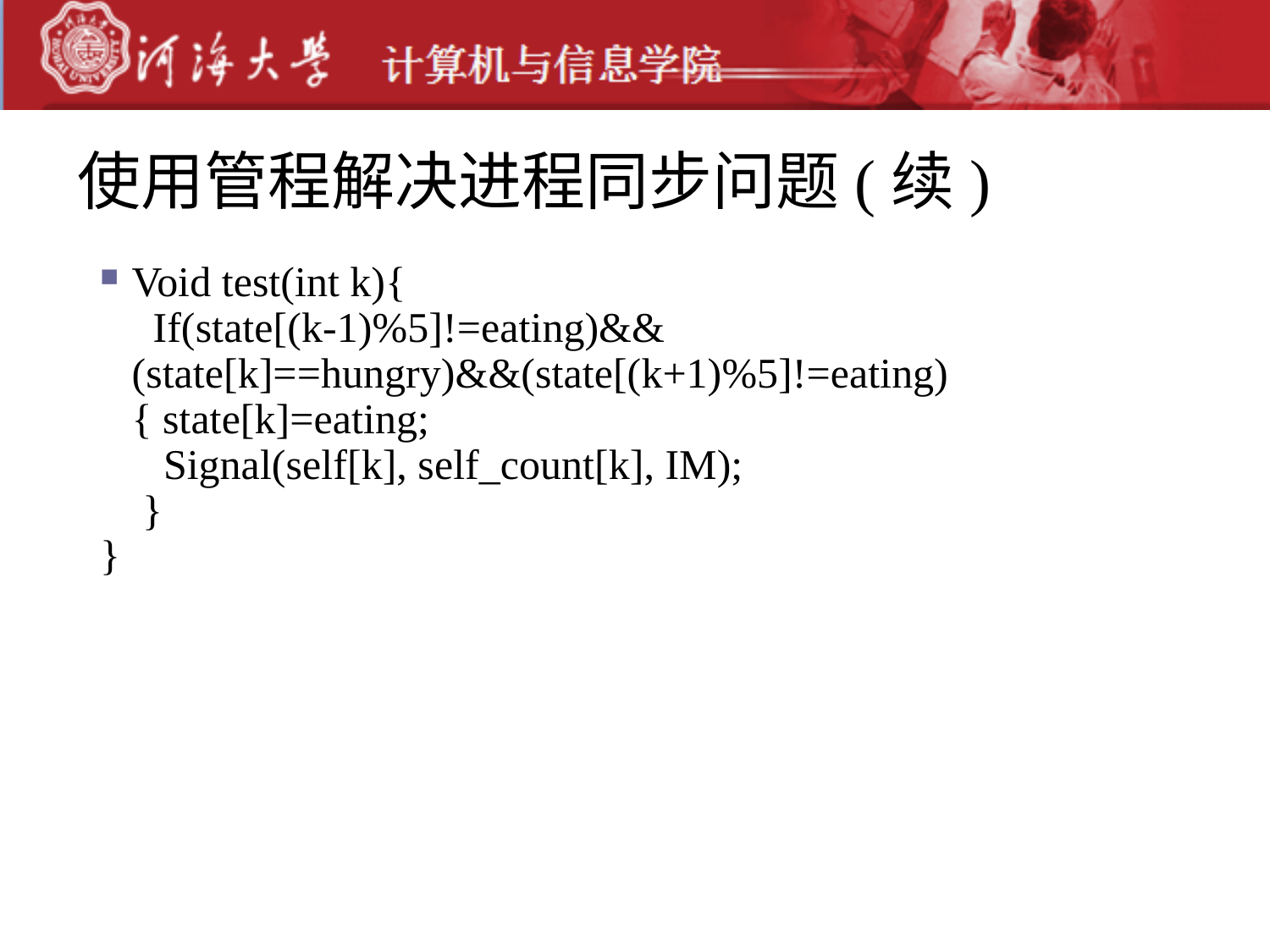

# 使用管程解决进程同步问题(续)
Void test(int k){
     If(state[(k-1)%5]!=eating)&& (state[k]==hungry)&&(state[(k+1)%5]!=eating)
   { state[k]=eating;
Signal(self[k], self_count[k], IM);
    }
}